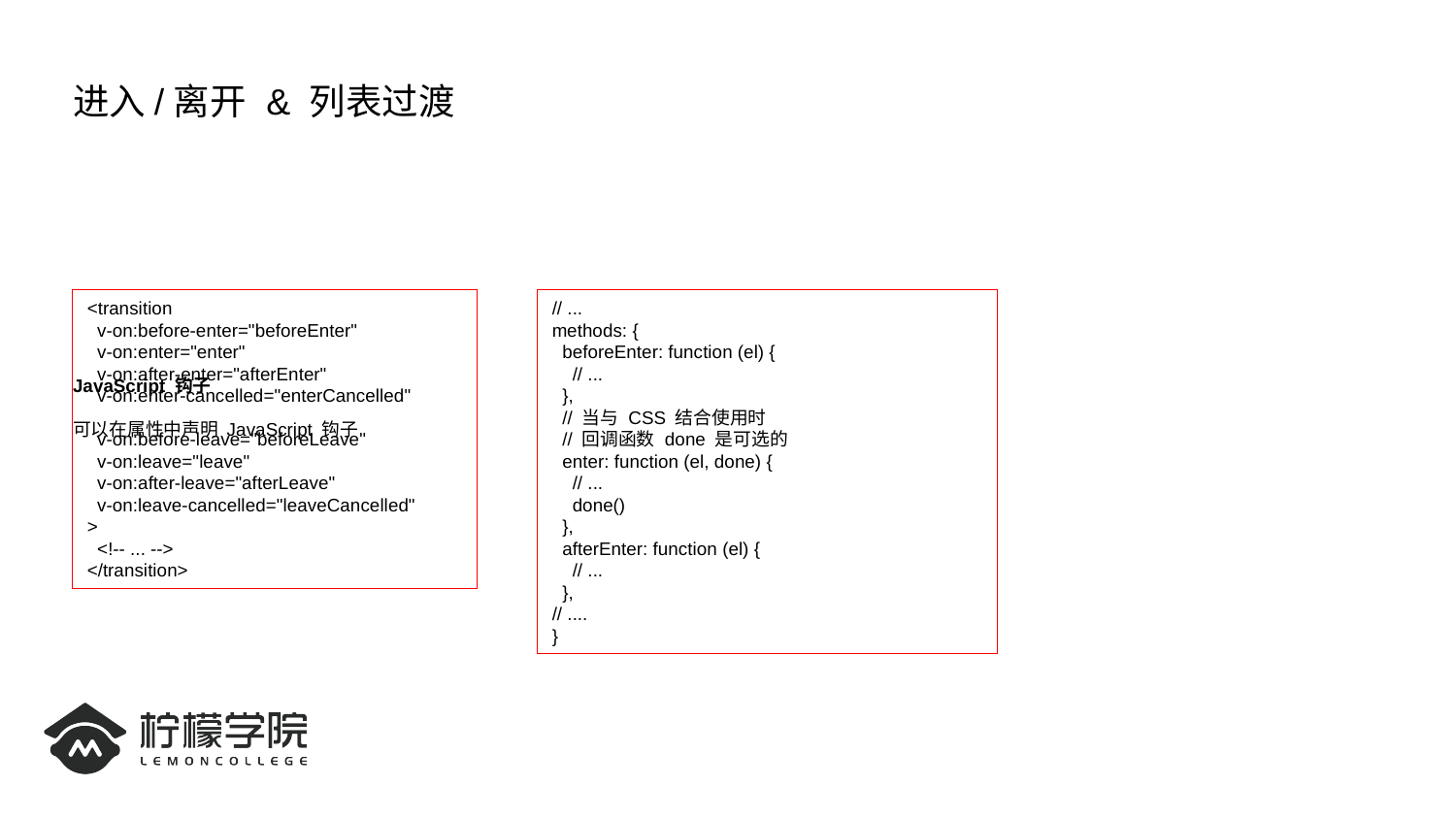

# 进入/离开 & 列表过渡
JavaScript 钩子

可以在属性中声明 JavaScript 钩子

<transition
  v-on:before-enter="beforeEnter"
  v-on:enter="enter"
  v-on:after-enter="afterEnter"
  v-on:enter-cancelled="enterCancelled"

  v-on:before-leave="beforeLeave"
  v-on:leave="leave"
  v-on:after-leave="afterLeave"
  v-on:leave-cancelled="leaveCancelled"
>
  <!-- ... -->
</transition>
// ...
methods: {
  beforeEnter: function (el) {
    // ...
  },
  // 当与 CSS 结合使用时
  // 回调函数 done 是可选的
  enter: function (el, done) {
    // ...
    done()
  },
  afterEnter: function (el) {
    // ...
  },
// ....
}